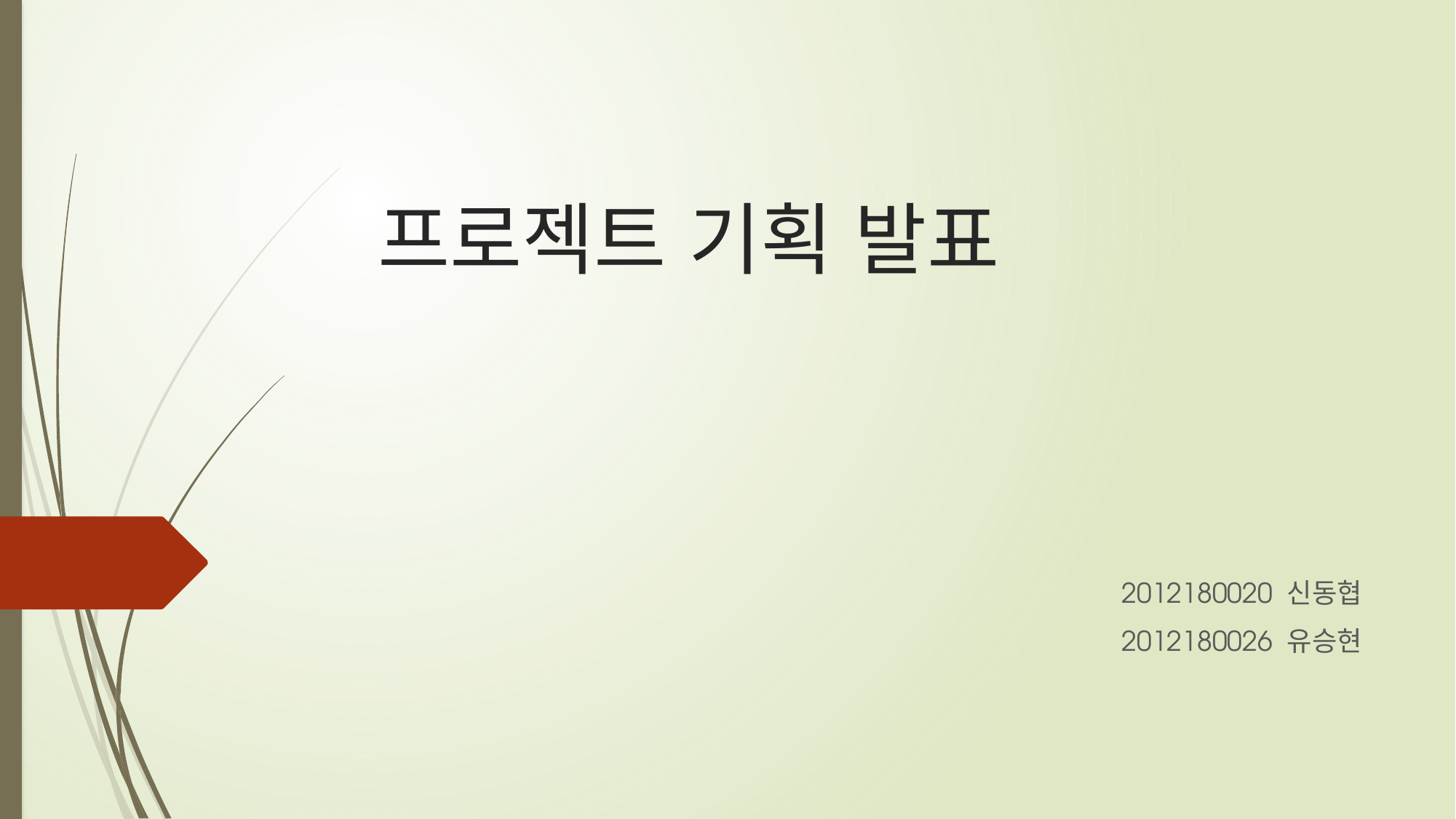

# 프로젝트 기획 발표
2012180020 신동협
2012180026 유승현